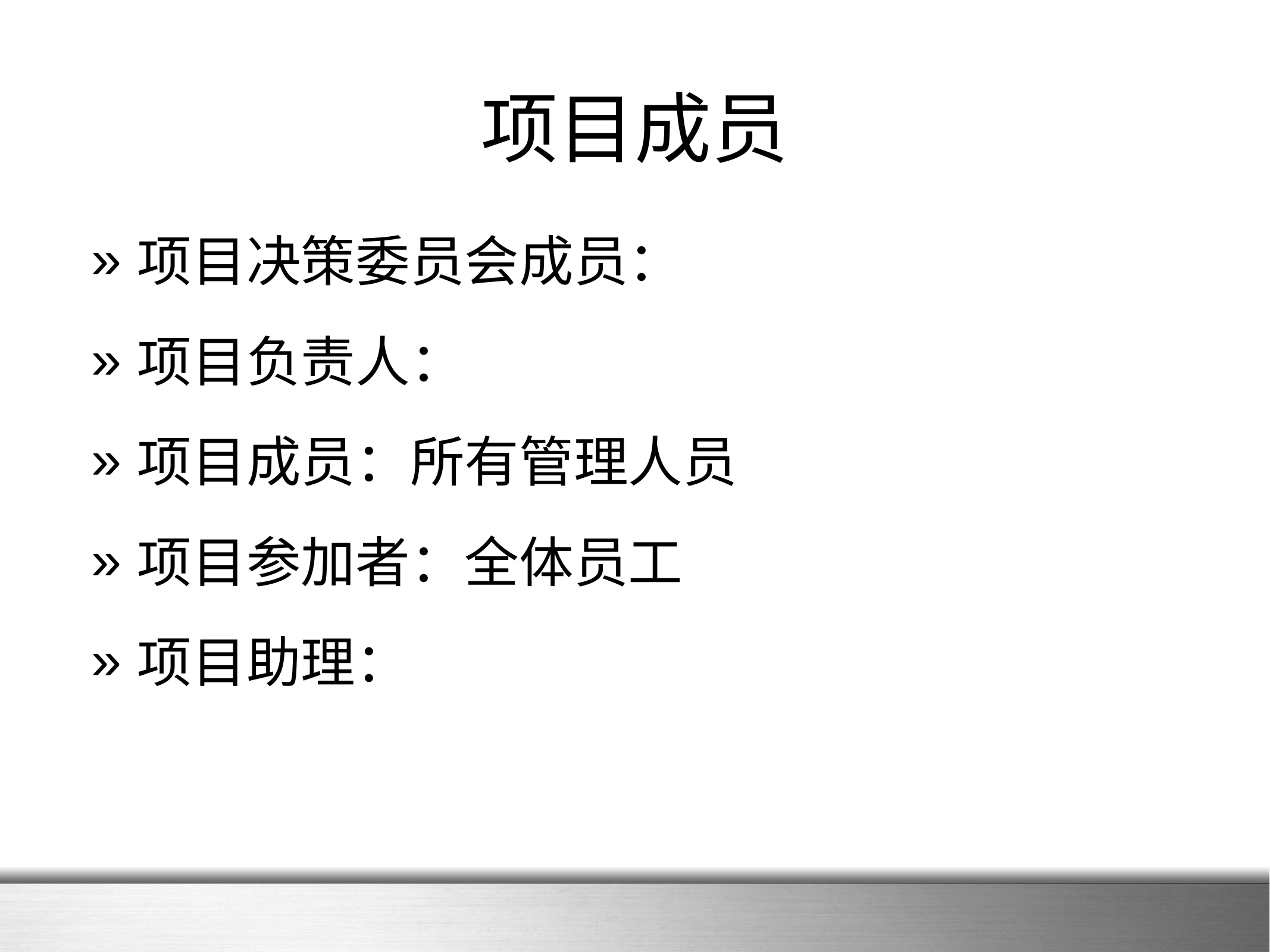

# 项目成员
项目决策委员会成员：
项目负责人：
项目成员：所有管理人员
项目参加者：全体员工
项目助理：